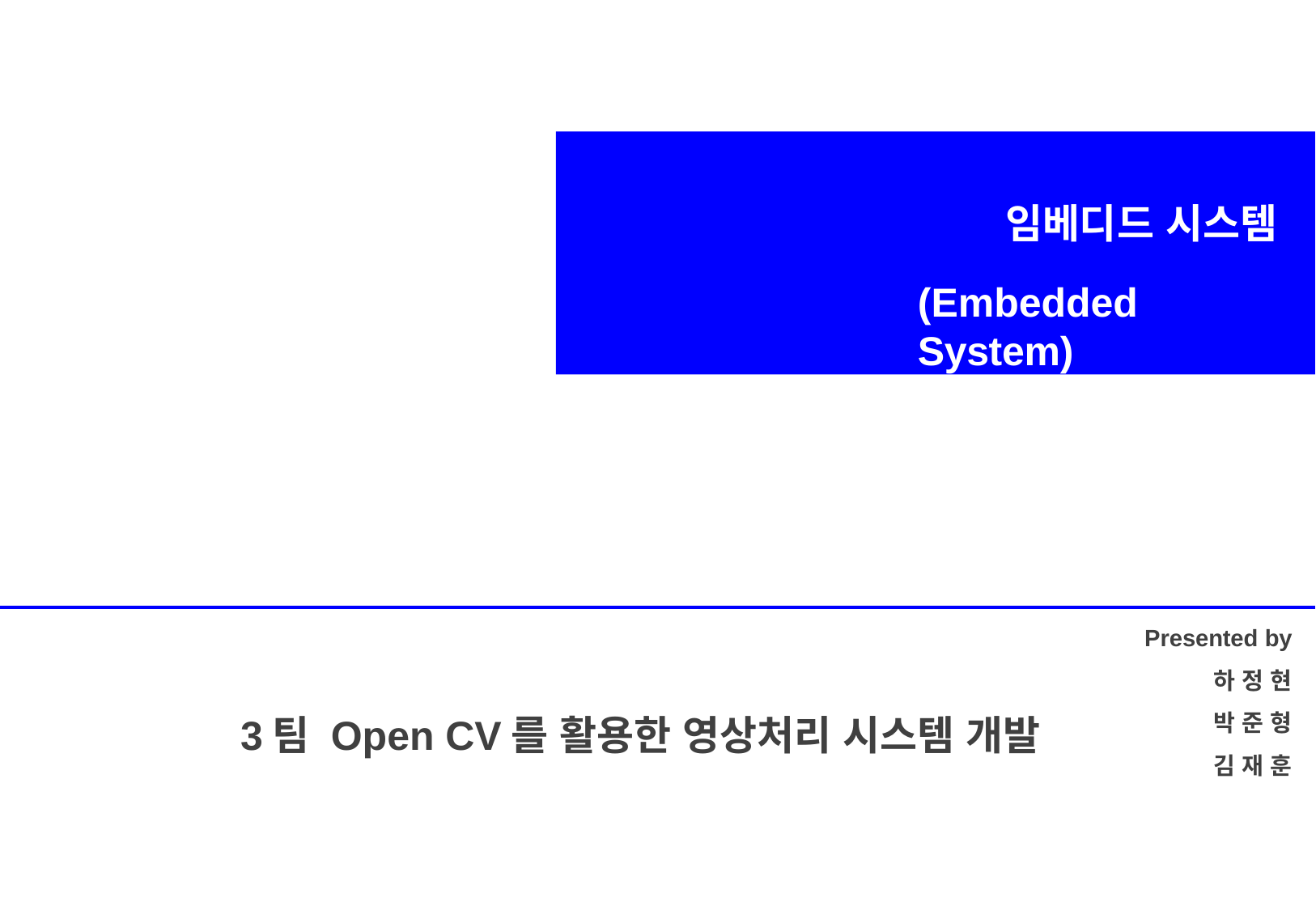

# 임베디드 시스템
(Embedded System)
Presented by
하 정 현
박 준 형
김 재 훈

3팀 Open CV를 활용한 영상처리 시스템 개발